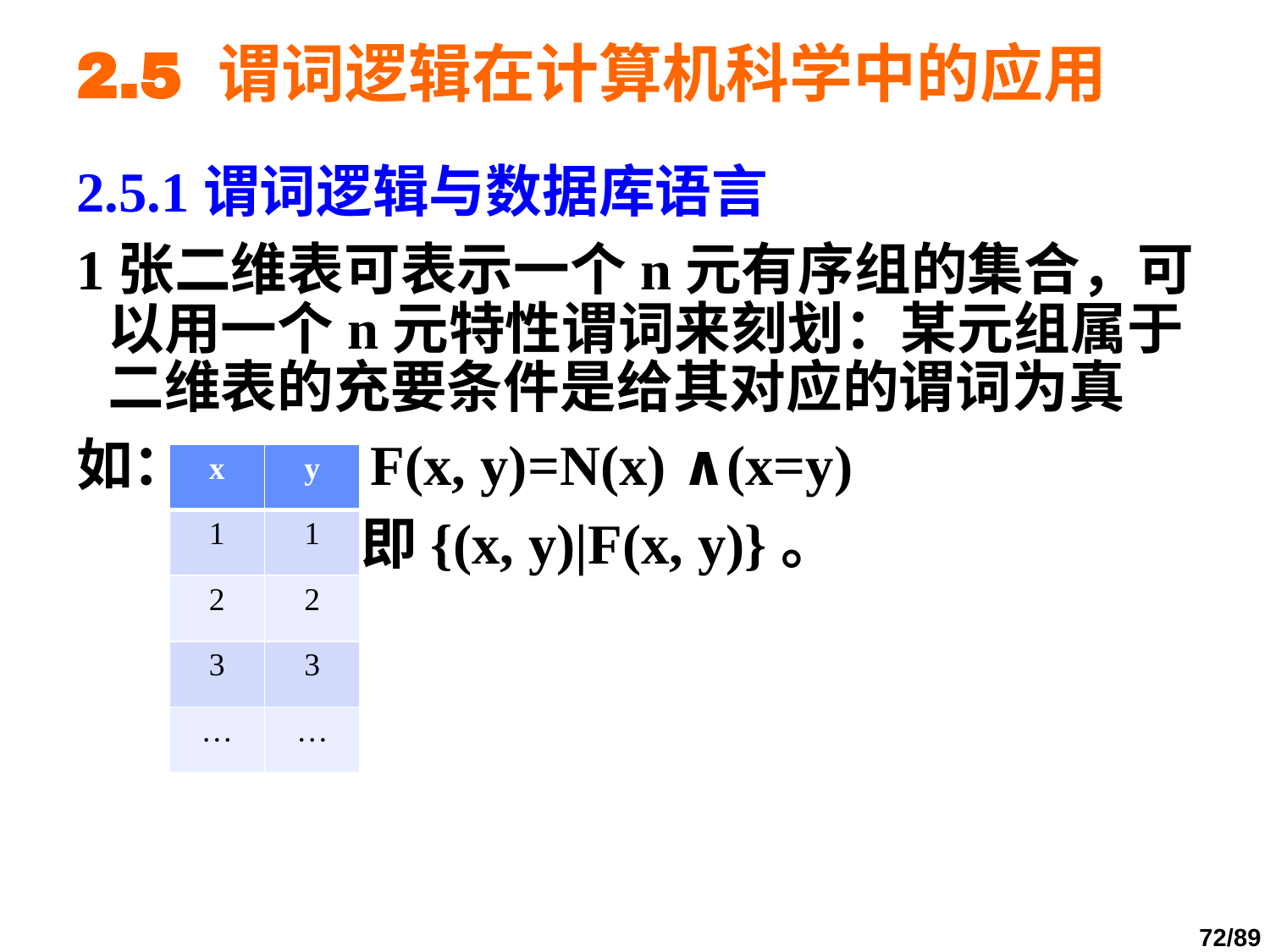

# 2.5 谓词逻辑在计算机科学中的应用
2.5.1谓词逻辑与数据库语言
1张二维表可表示一个n元有序组的集合，可以用一个n元特性谓词来刻划：某元组属于二维表的充要条件是给其对应的谓词为真
如：             F(x, y)=N(x) ∧(x=y)
                     即{(x, y)|F(x, y)}。
| x | y |
| --- | --- |
| 1 | 1 |
| 2 | 2 |
| 3 | 3 |
| … | … |